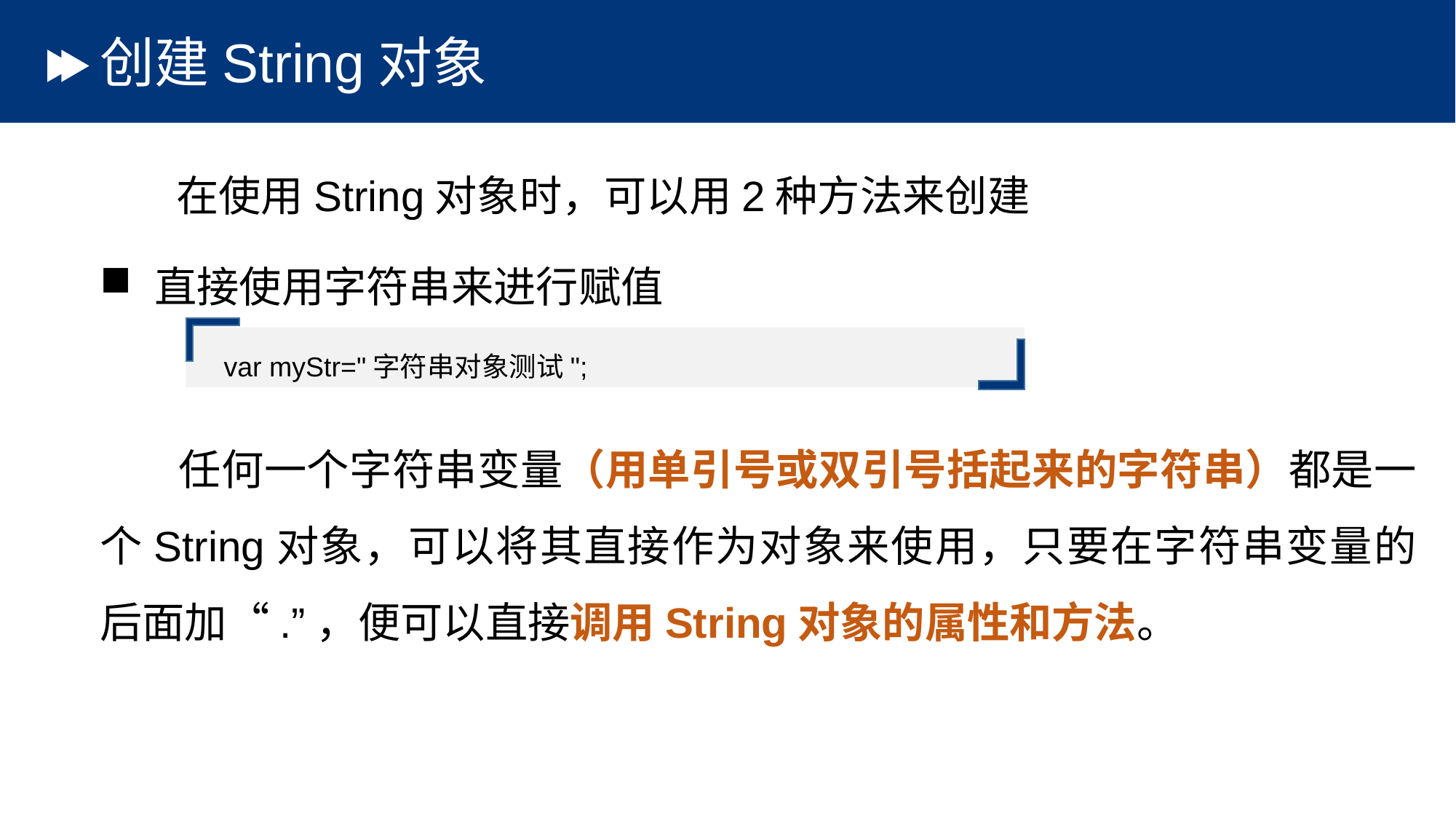

# 创建String对象
       在使用String对象时，可以用2种方法来创建
直接使用字符串来进行赋值

       任何一个字符串变量（用单引号或双引号括起来的字符串）都是一个String对象，可以将其直接作为对象来使用，只要在字符串变量的后面加“.”，便可以直接调用String对象的属性和方法。

var myStr="字符串对象测试";